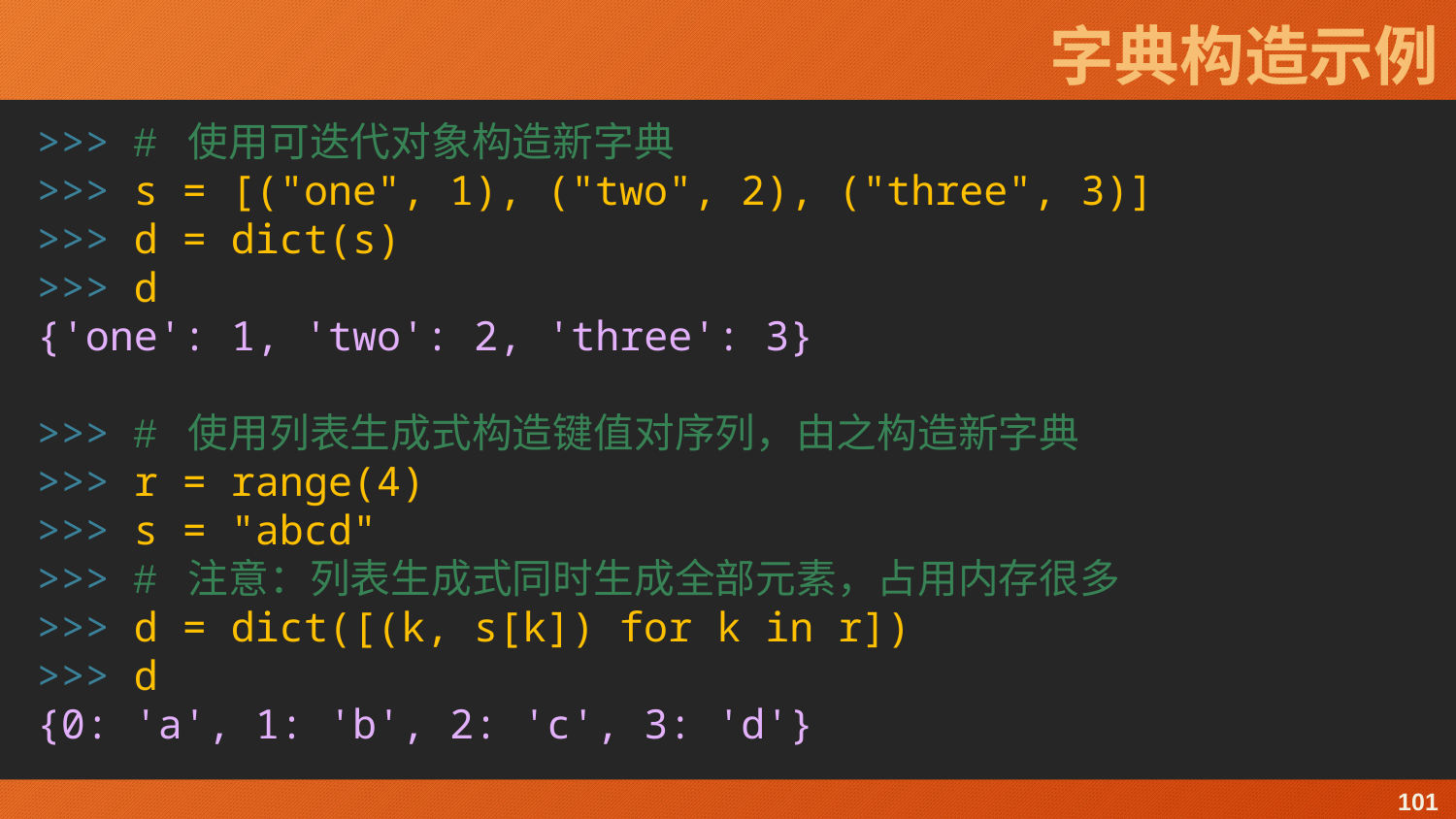

# 字典构造示例
>>> #  使用可迭代对象构造新字典
>>> s = [("one", 1), ("two", 2), ("three", 3)]
>>> d = dict(s)
>>> d
{'one': 1, 'two': 2, 'three': 3}

>>> #  使用列表生成式构造键值对序列，由之构造新字典
>>> r = range(4)
>>> s = "abcd"
>>> #  注意：列表生成式同时生成全部元素，占用内存很多
>>> d = dict([(k, s[k]) for k in r])
>>> d
{0: 'a', 1: 'b', 2: 'c', 3: 'd'}
101